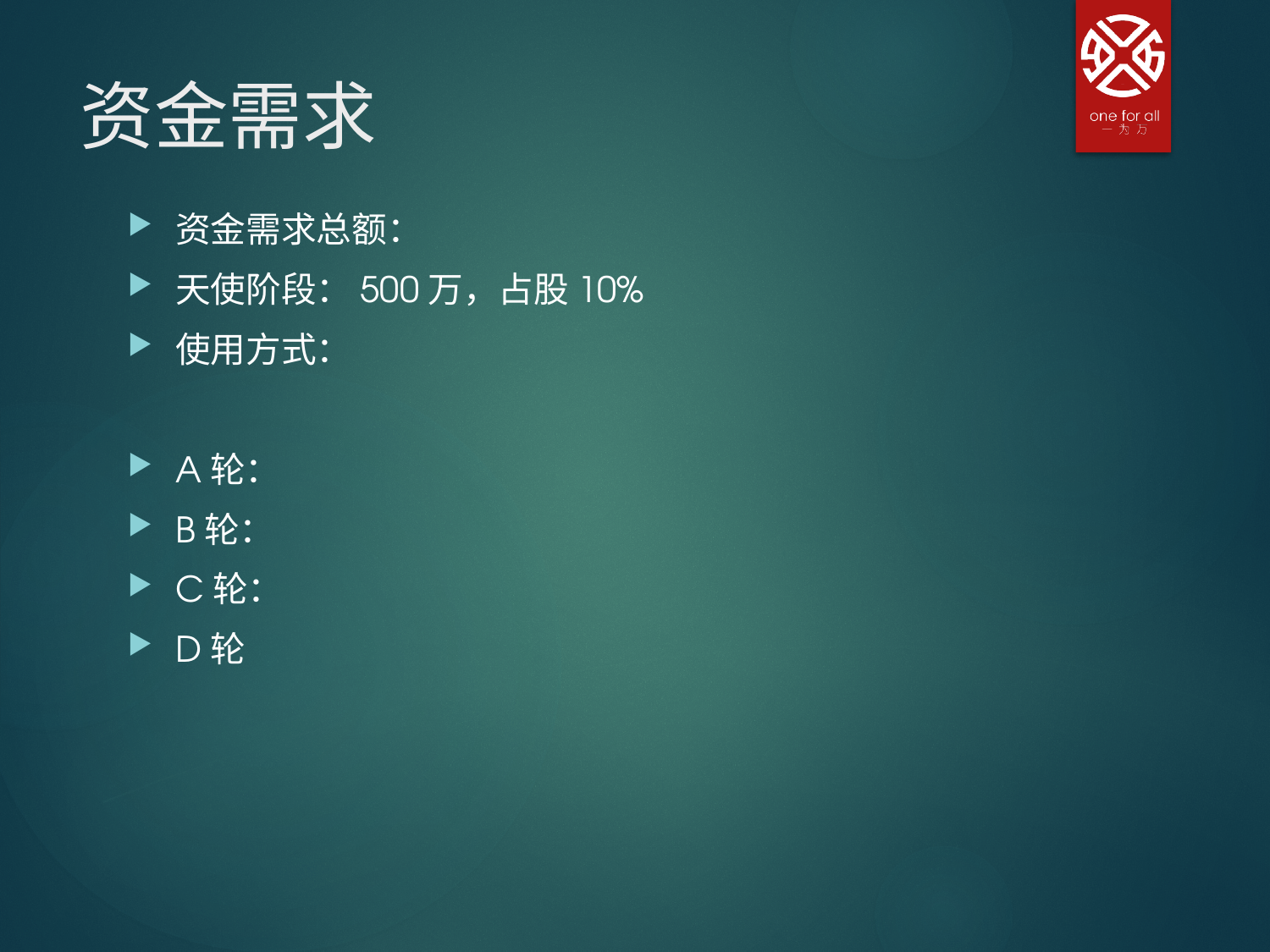

# 资金需求
资金需求总额：
天使阶段：500万，占股10%
使用方式：

A轮：
B轮：
C轮：
D轮